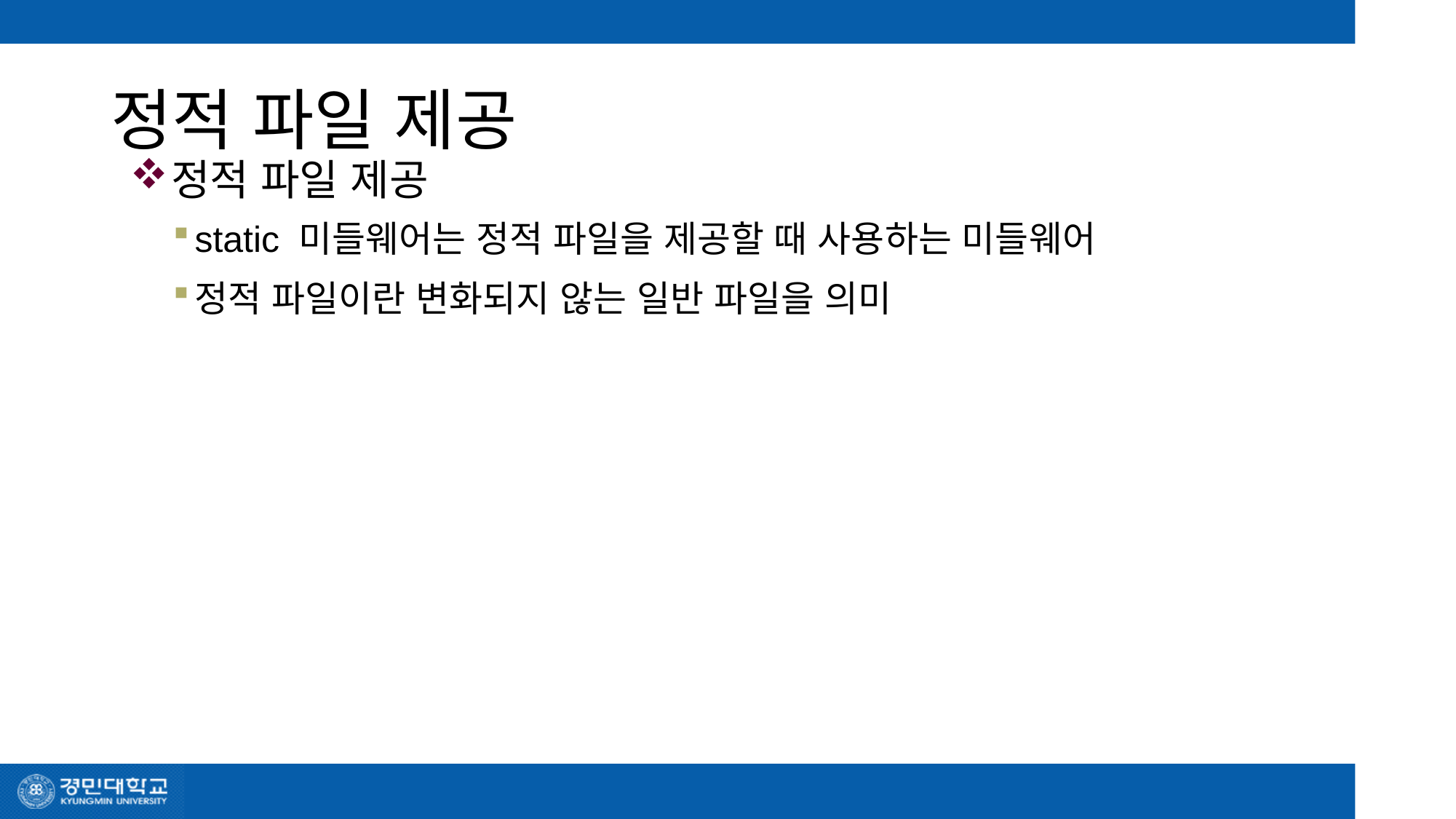

# 정적 파일 제공
정적 파일 제공
static 미들웨어는 정적 파일을 제공할 때 사용하는 미들웨어
정적 파일이란 변화되지 않는 일반 파일을 의미